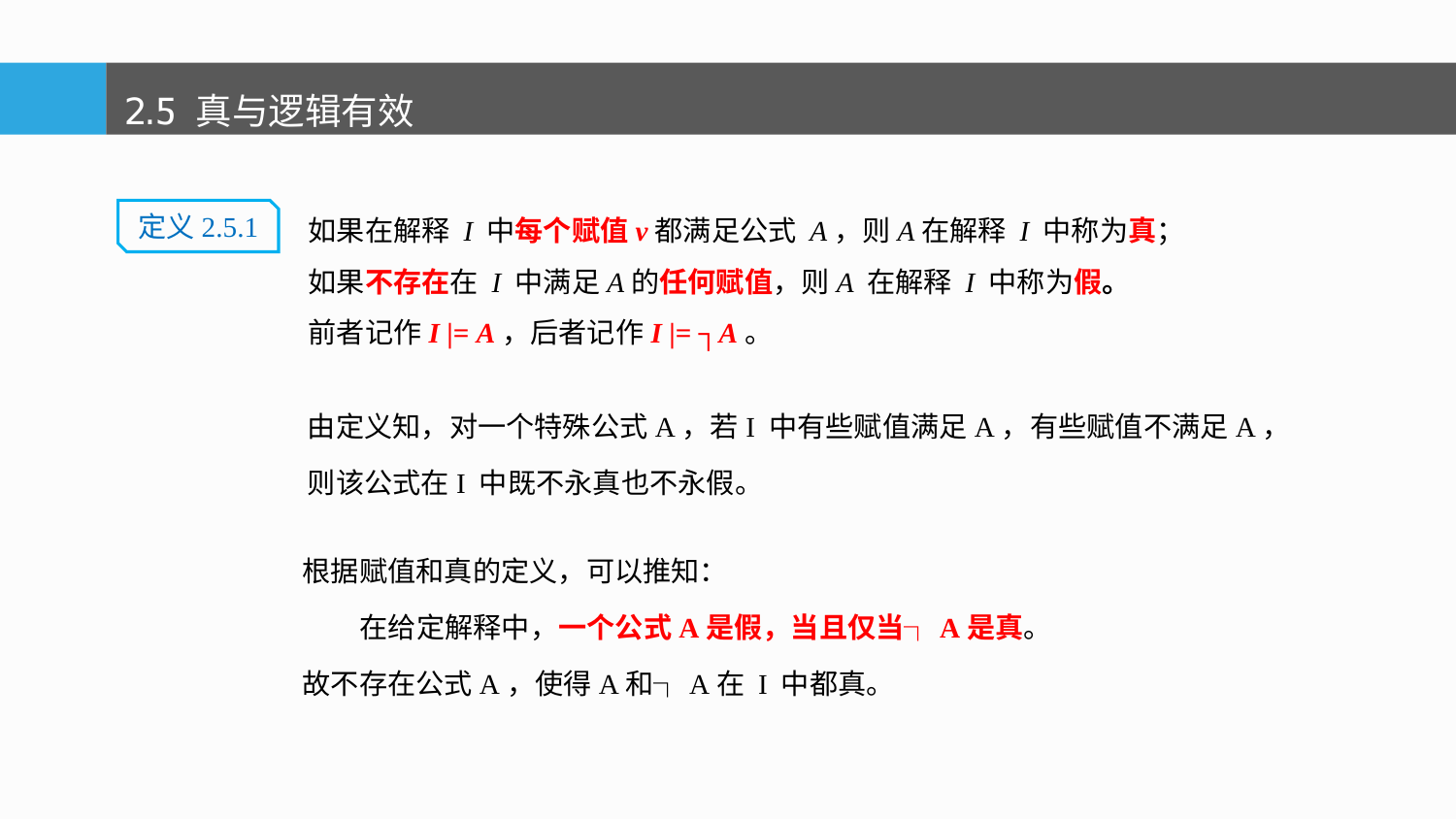

2.5 真与逻辑有效

如果在解释 I 中每个赋值v都满足公式 A，则A在解释 I 中称为真；
如果不存在在 I 中满足A的任何赋值，则A 在解释 I 中称为假。
前者记作I |= A，后者记作I |= ┐A。
定义2.5.1
由定义知，对一个特殊公式A，若I 中有些赋值满足A，有些赋值不满足A，
则该公式在I 中既不永真也不永假。
根据赋值和真的定义，可以推知：
        在给定解释中，一个公式A是假，当且仅当┐A是真。
故不存在公式A，使得A和┐A在 I 中都真。